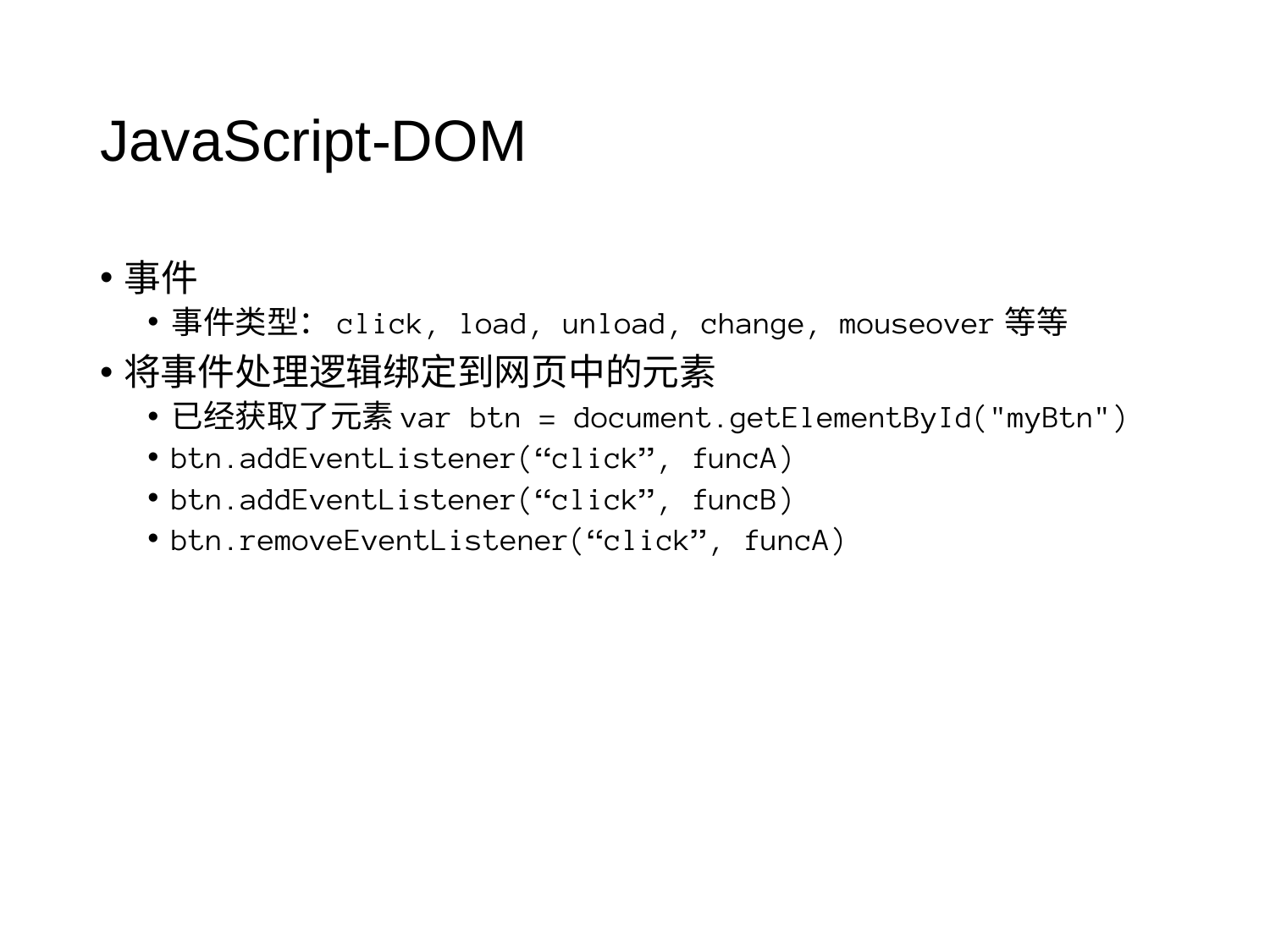

# JavaScript-DOM
事件
事件类型：click, load, unload, change, mouseover等等
将事件处理逻辑绑定到网页中的元素
已经获取了元素var btn = document.getElementById("myBtn")
btn.addEventListener(“click”, funcA)
btn.addEventListener(“click”, funcB)
btn.removeEventListener(“click”, funcA)